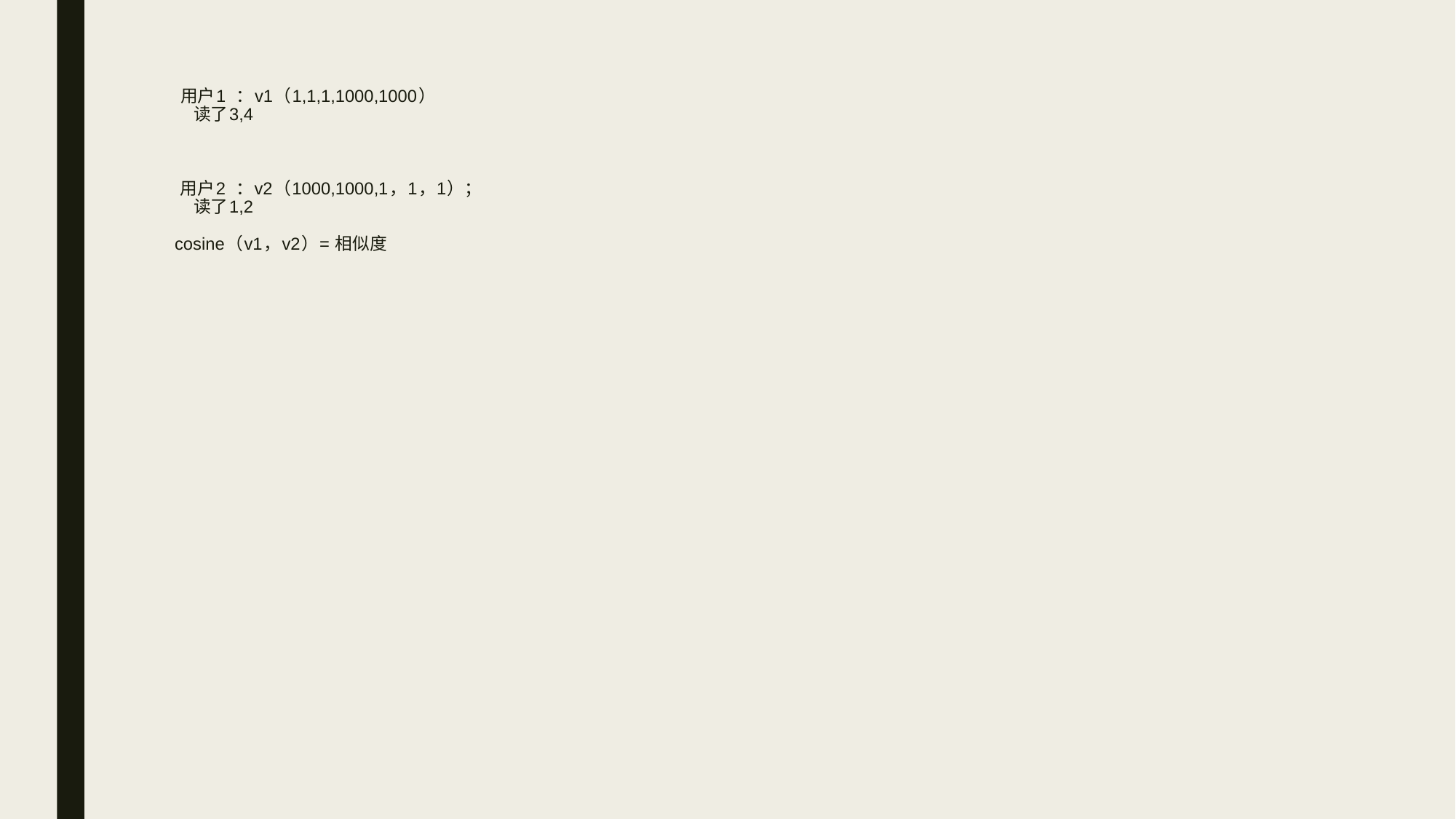

# 用户1  ：v1（1,1,1,1000,1000） 读了3,4 用户2  ：v2（1000,1000,1，1，1）； 读了1,2 cosine（v1，v2）= 相似度